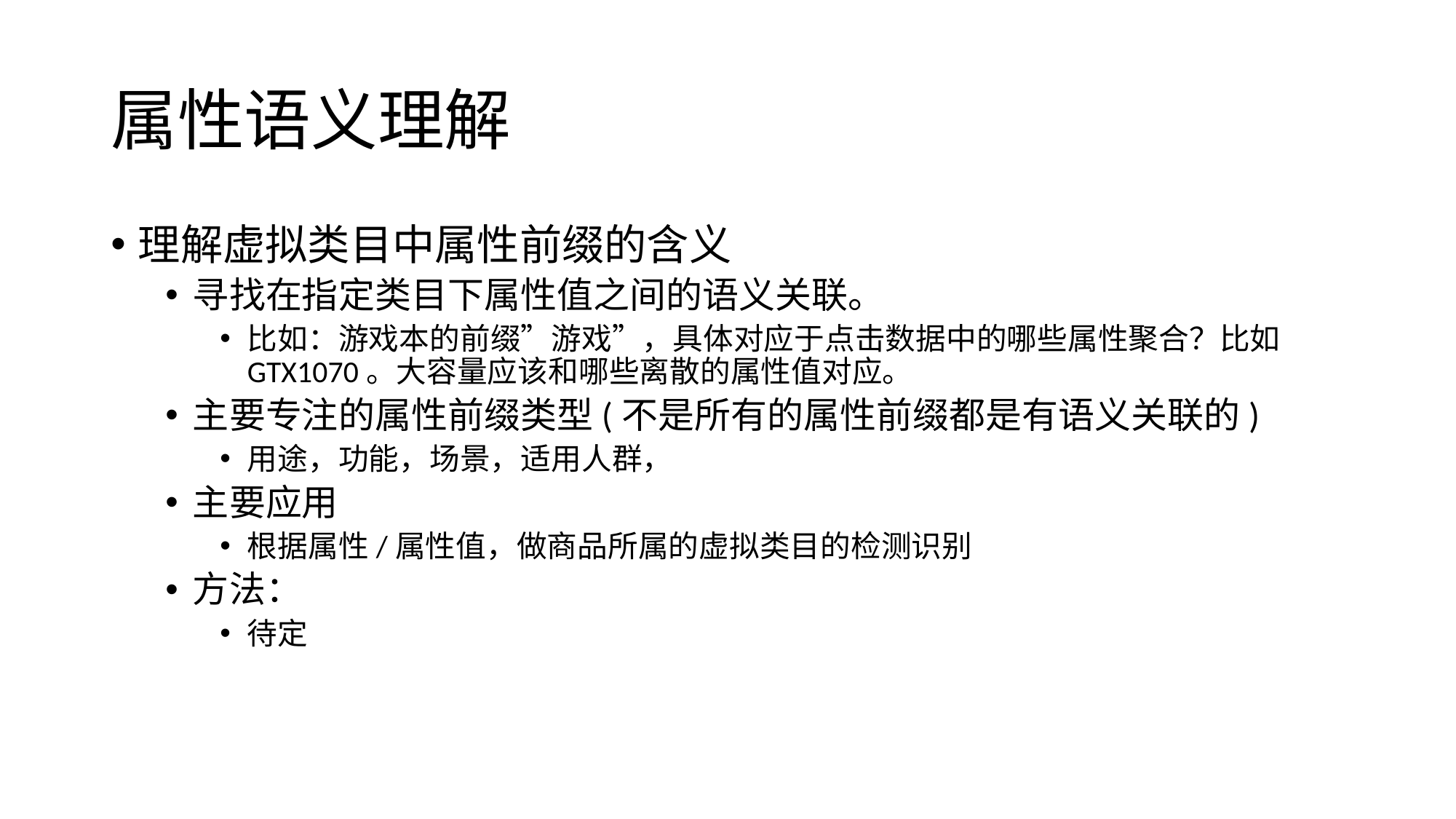

# 属性语义理解
理解虚拟类目中属性前缀的含义
寻找在指定类目下属性值之间的语义关联。
比如：游戏本的前缀”游戏”，具体对应于点击数据中的哪些属性聚合？比如GTX1070。大容量应该和哪些离散的属性值对应。
主要专注的属性前缀类型(不是所有的属性前缀都是有语义关联的)
用途，功能，场景，适用人群，
主要应用
根据属性/属性值，做商品所属的虚拟类目的检测识别
方法：
待定